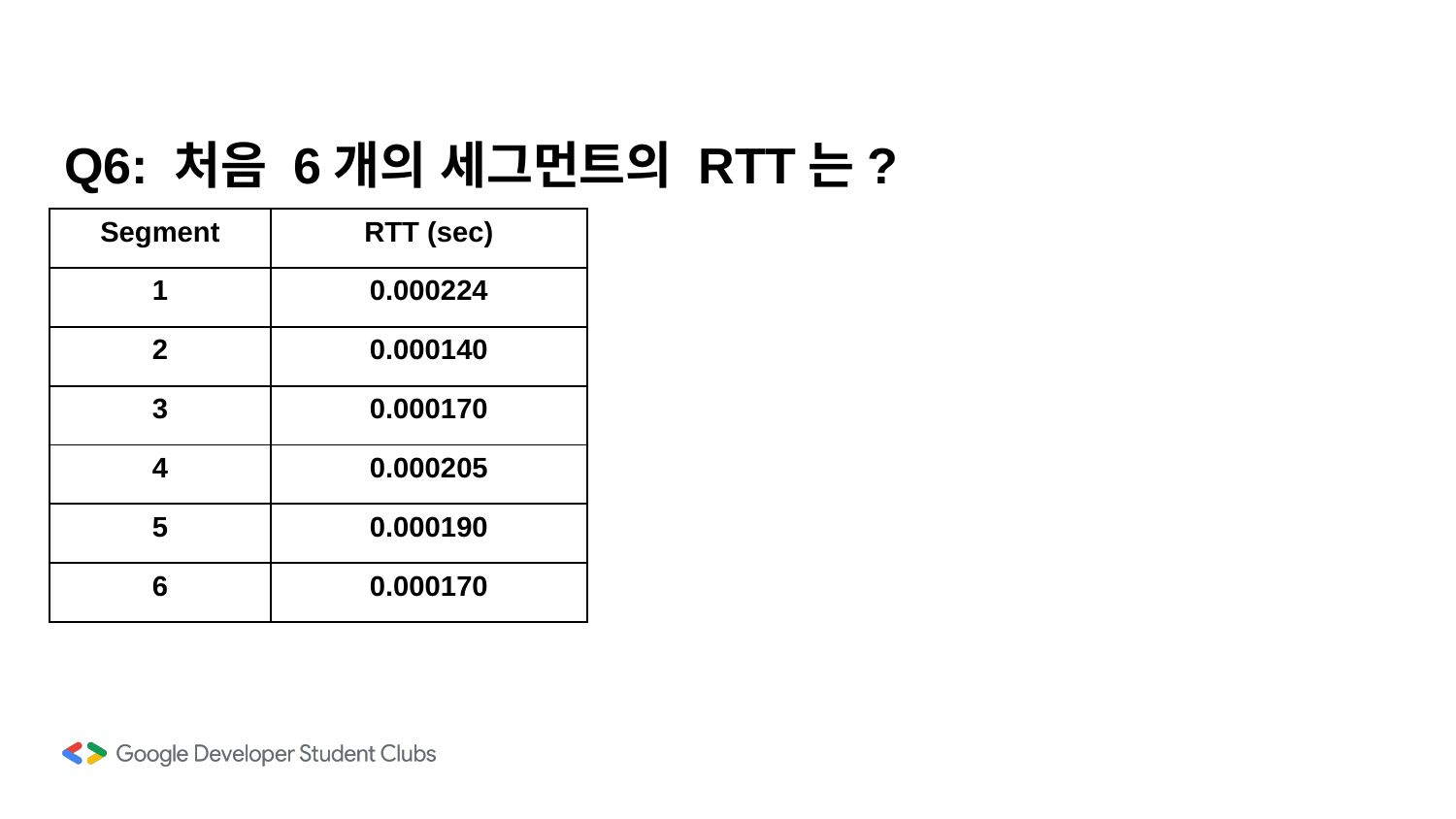

# Q6: 처음 6개의 세그먼트의 RTT는?
| Segment | RTT (sec) |
| --- | --- |
| 1 | 0.000224 |
| 2 | 0.000140 |
| 3 | 0.000170 |
| 4 | 0.000205 |
| 5 | 0.000190 |
| 6 | 0.000170 |